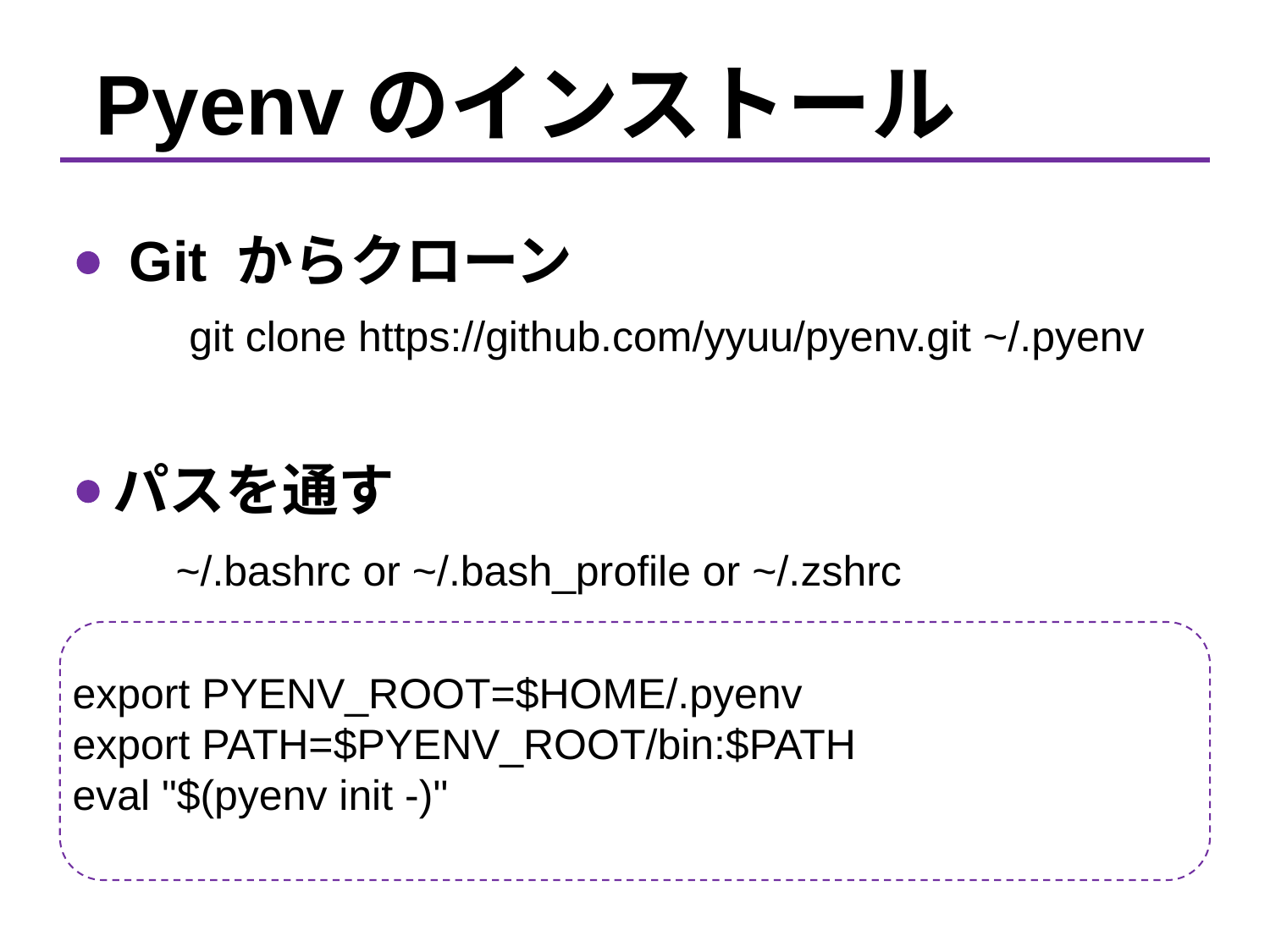

Pyenvのインストール
 Git からクローン

git clone https://github.com/yyuu/pyenv.git ~/.pyenv
パスを通す

~/.bashrc or ~/.bash_profile or ~/.zshrc

export PYENV_ROOT=$HOME/.pyenv
export PATH=$PYENV_ROOT/bin:$PATH
eval "$(pyenv init -)"